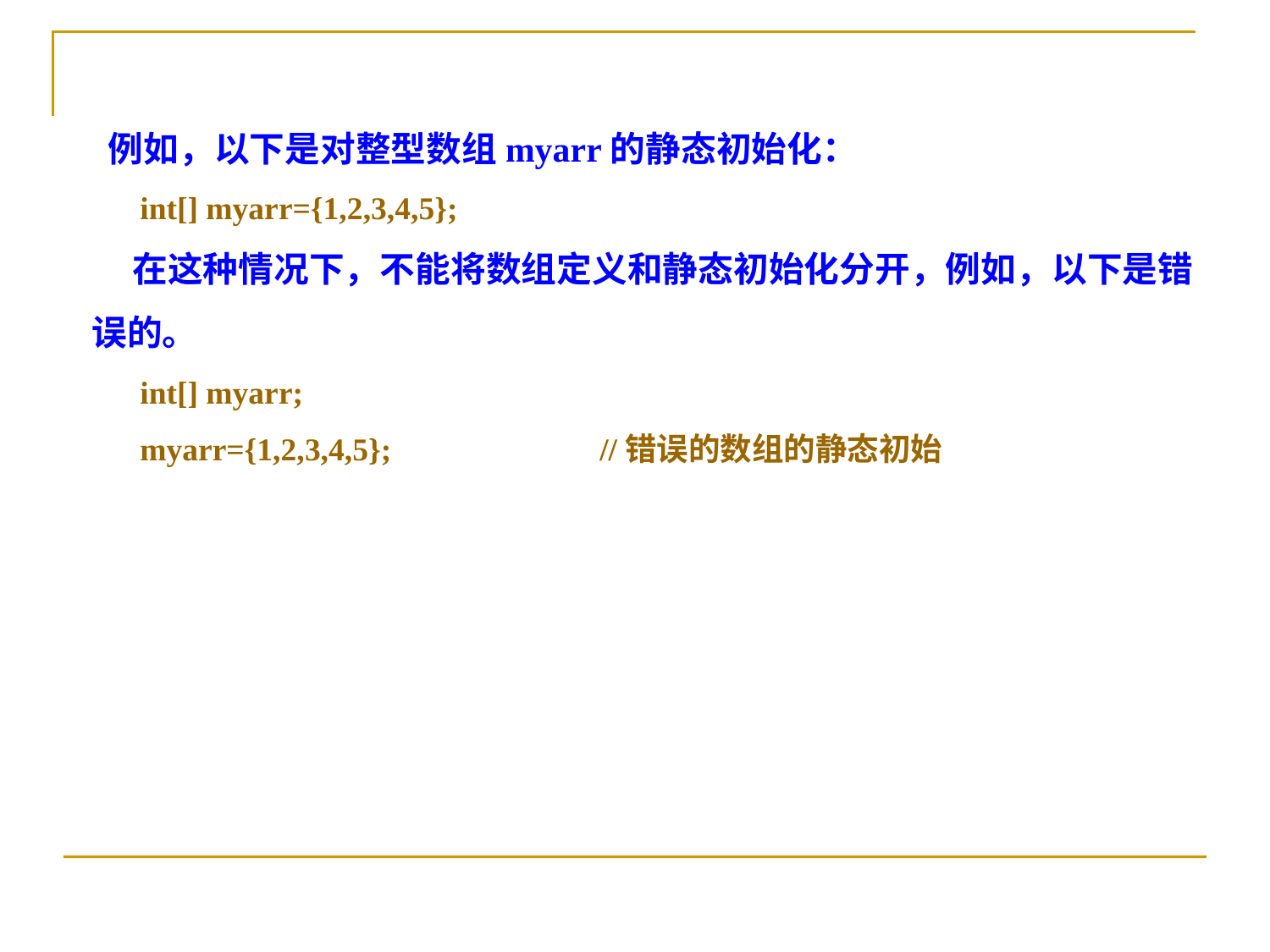

例如，以下是对整型数组myarr的静态初始化：
      int[] myarr={1,2,3,4,5};
    在这种情况下，不能将数组定义和静态初始化分开，例如，以下是错误的。
      int[] myarr;
      myarr={1,2,3,4,5};　		//错误的数组的静态初始